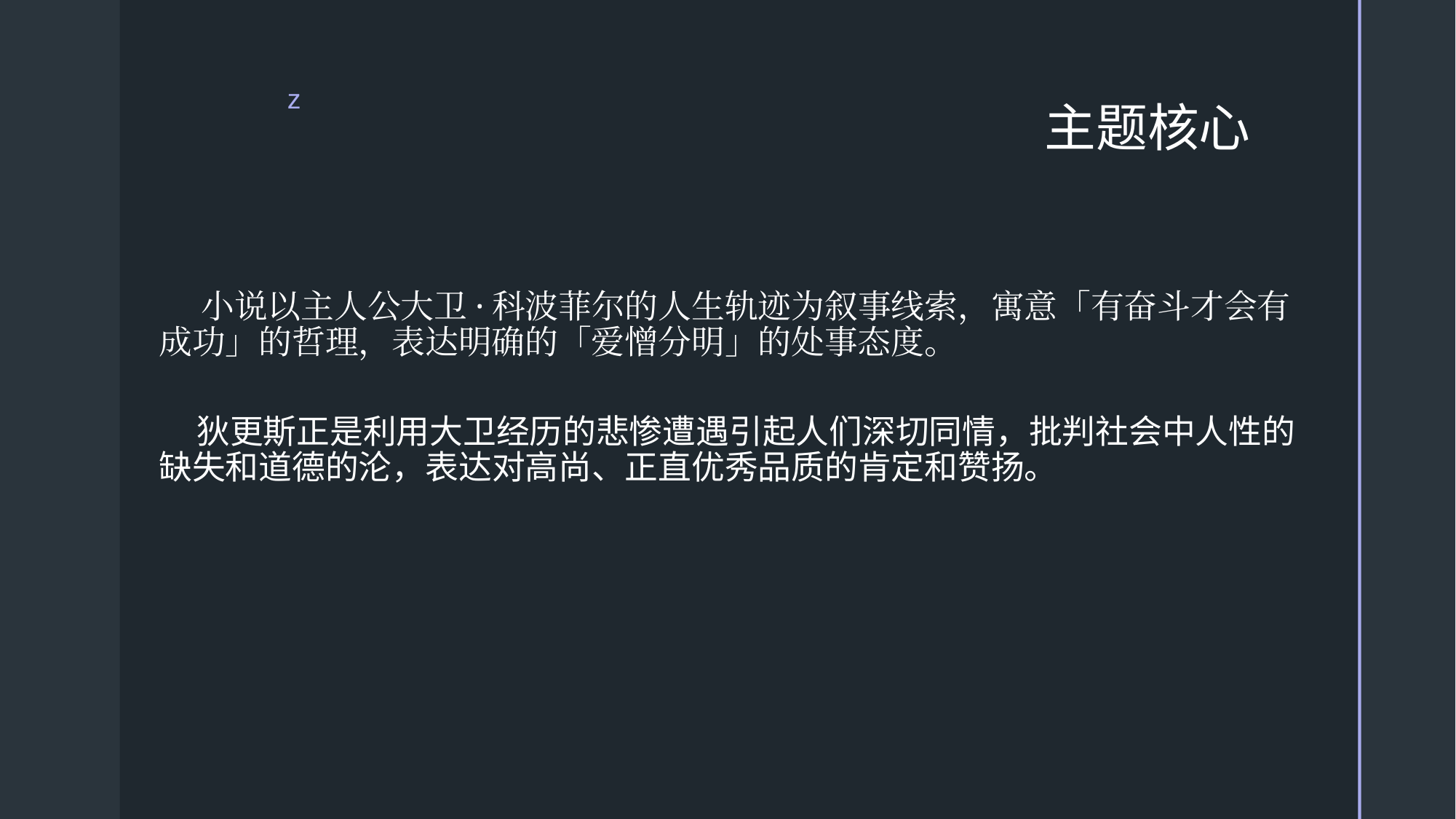

# 主题核心
    小说以主人公大卫·科波菲尔的人生轨迹为叙事线索，寓意「有奋斗才会有成功」的哲理，表达明确的「爱憎分明」的处事态度。
    狄更斯正是利用大卫经历的悲惨遭遇引起人们深切同情，批判社会中人性的缺失和道德的沦，表达对高尚、正直优秀品质的肯定和赞扬。